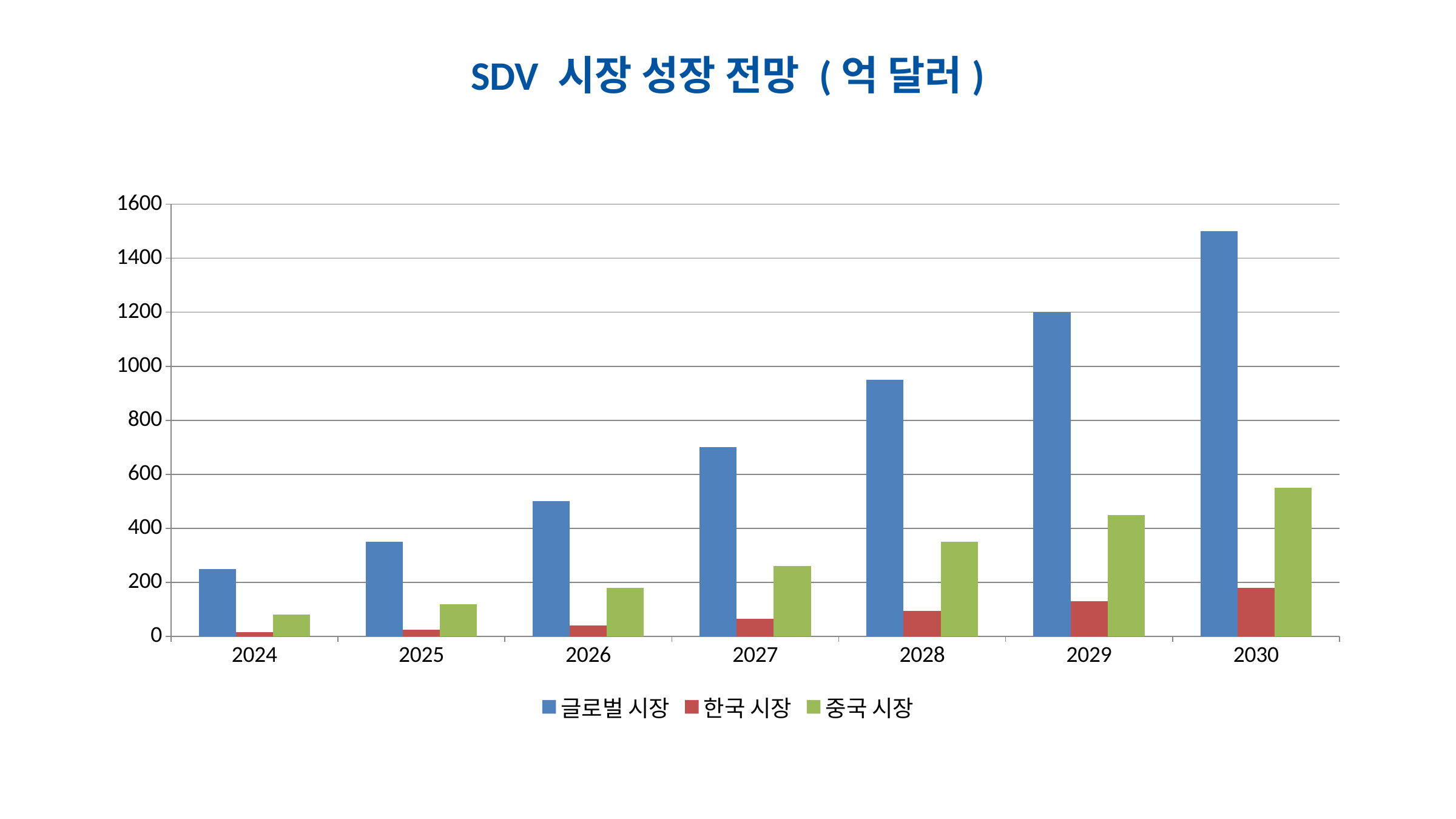

#
SDV 시장 성장 전망 (억 달러)

### Chart

| Category | 글로벌 시장 | 한국 시장 | 중국 시장 |
|---|---|---|---|
| 2024 | 250.0 | 15.0 | 80.0 |
| 2025 | 350.0 | 25.0 | 120.0 |
| 2026 | 500.0 | 40.0 | 180.0 |
| 2027 | 700.0 | 65.0 | 260.0 |
| 2028 | 950.0 | 95.0 | 350.0 |
| 2029 | 1200.0 | 130.0 | 450.0 |
| 2030 | 1500.0 | 180.0 | 550.0 |